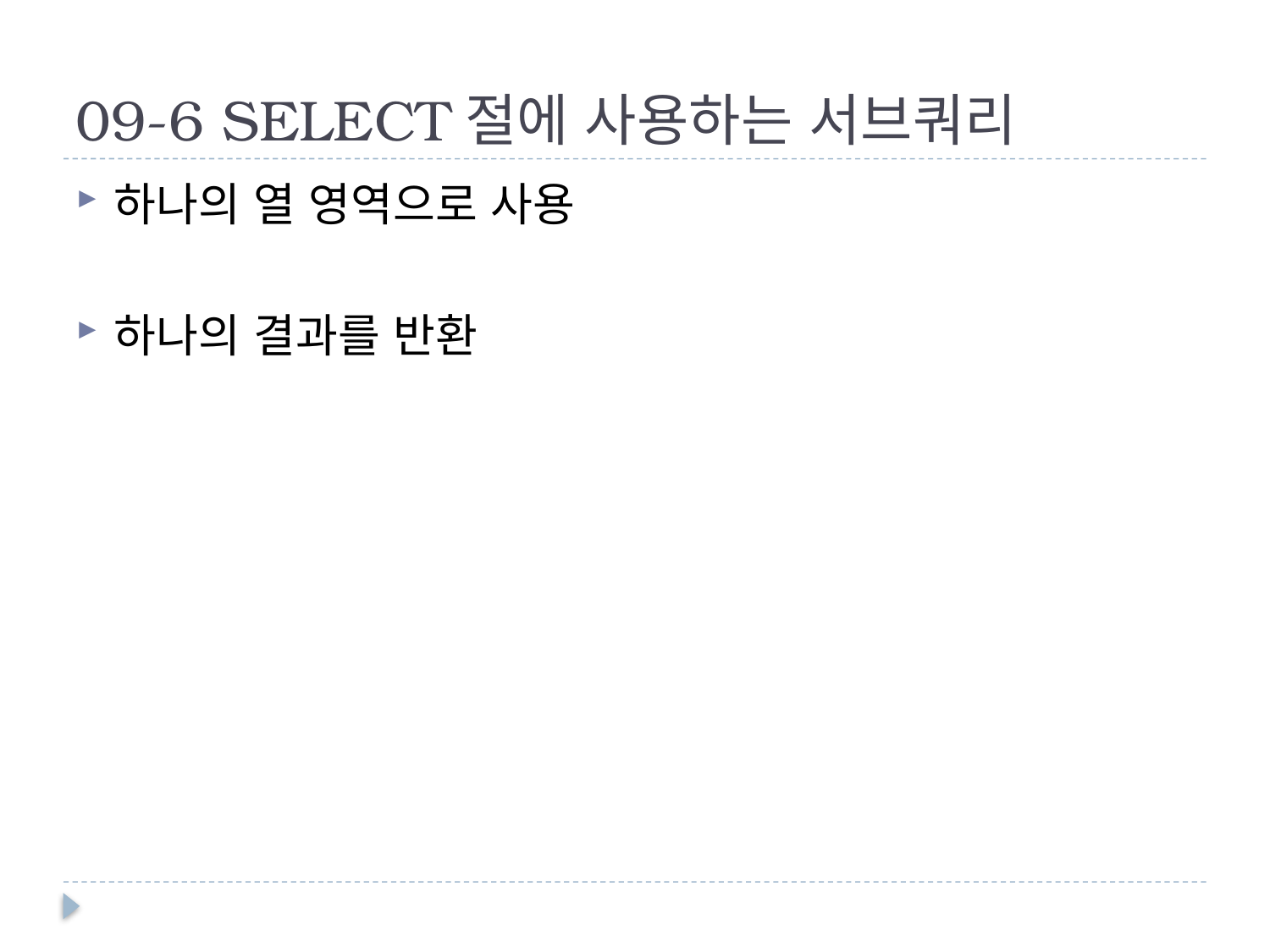

# 09-6 SELECT절에 사용하는 서브쿼리
하나의 열 영역으로 사용

하나의 결과를 반환